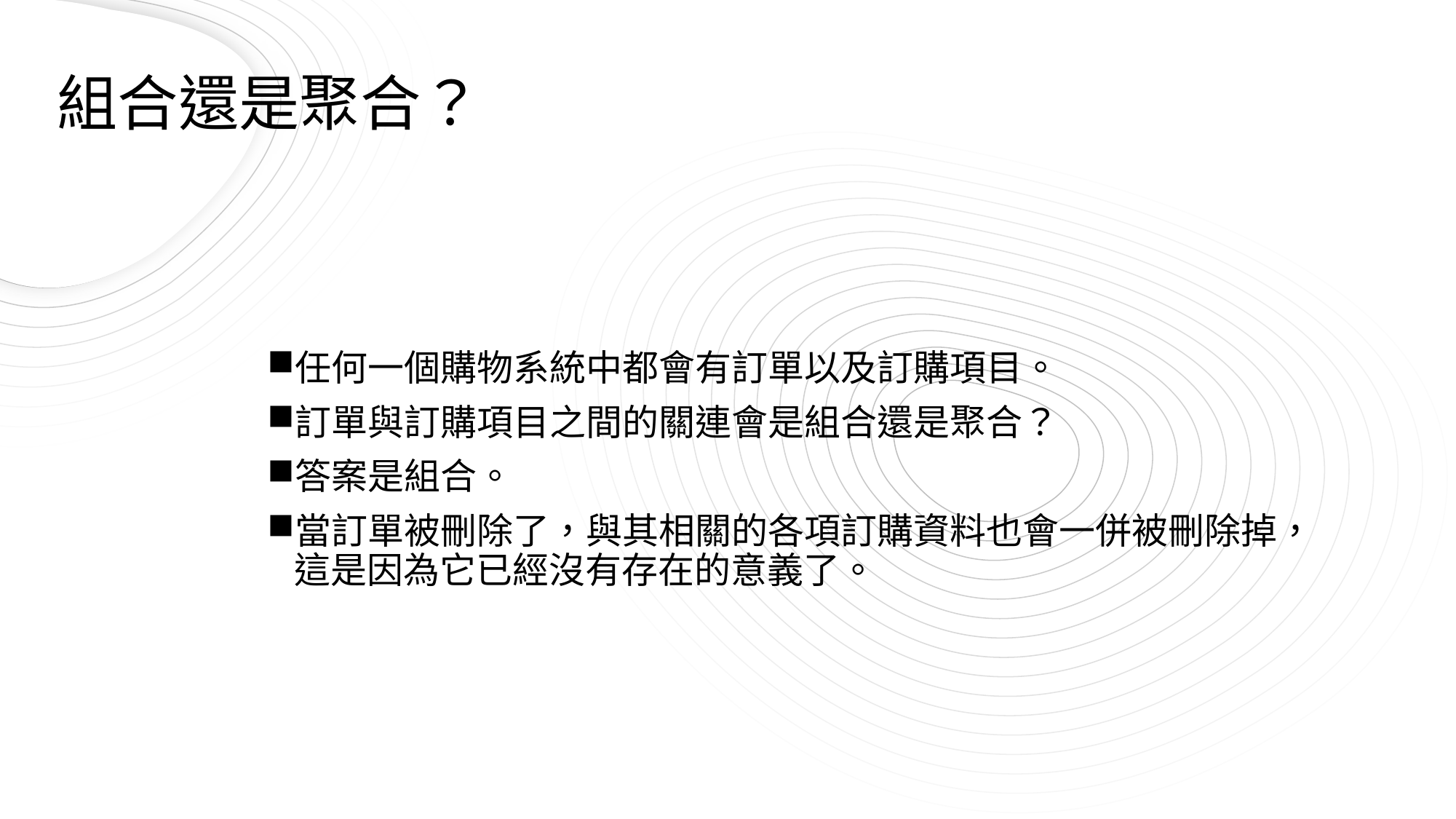

組合還是聚合？
任何一個購物系統中都會有訂單以及訂購項目。
訂單與訂購項目之間的關連會是組合還是聚合？
答案是組合。
當訂單被刪除了，與其相關的各項訂購資料也會一併被刪除掉，這是因為它已經沒有存在的意義了。